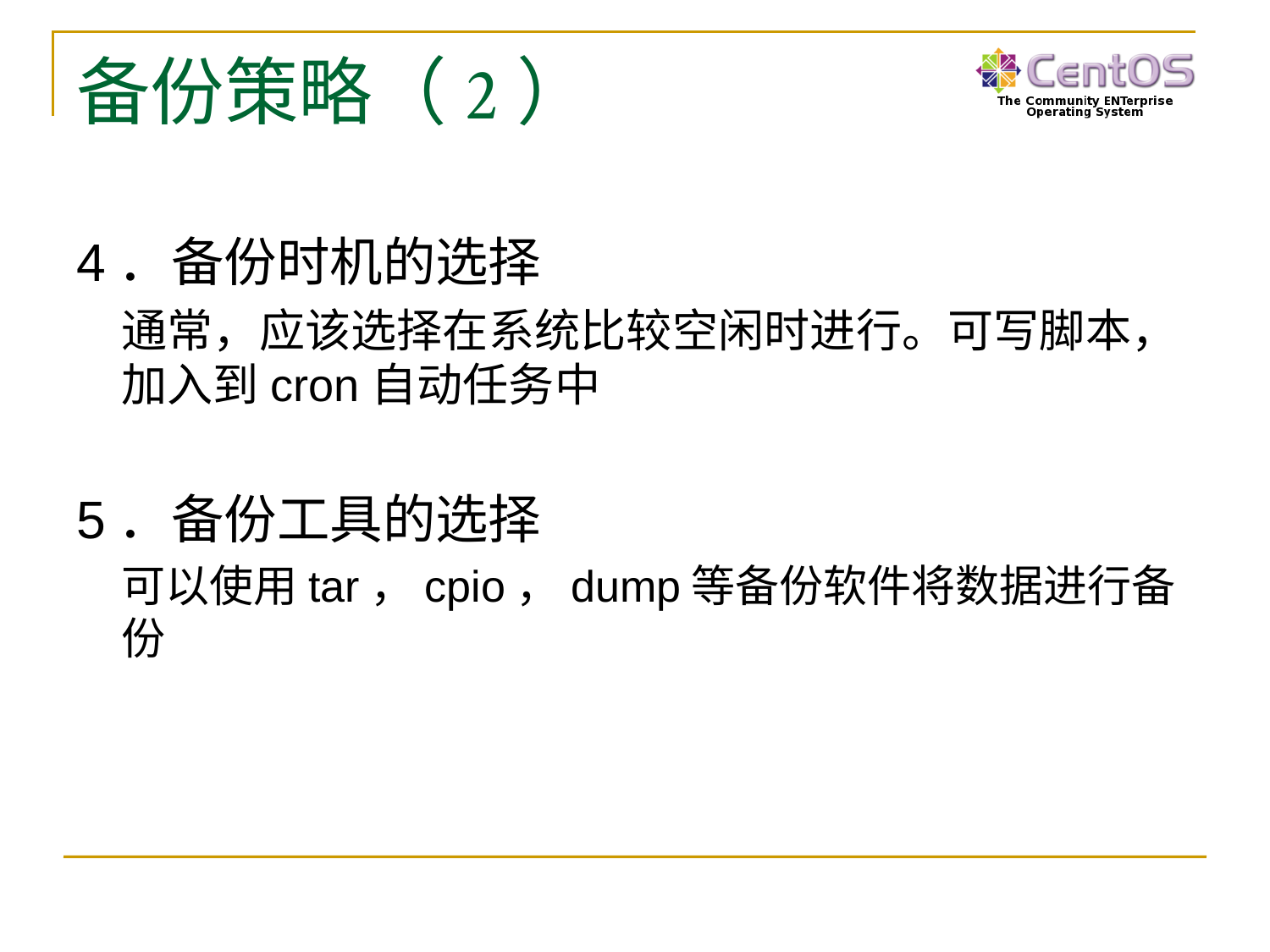

# 备份策略（2）
4．备份时机的选择
通常，应该选择在系统比较空闲时进行。可写脚本，加入到cron自动任务中

5．备份工具的选择
可以使用tar，cpio，dump等备份软件将数据进行备份